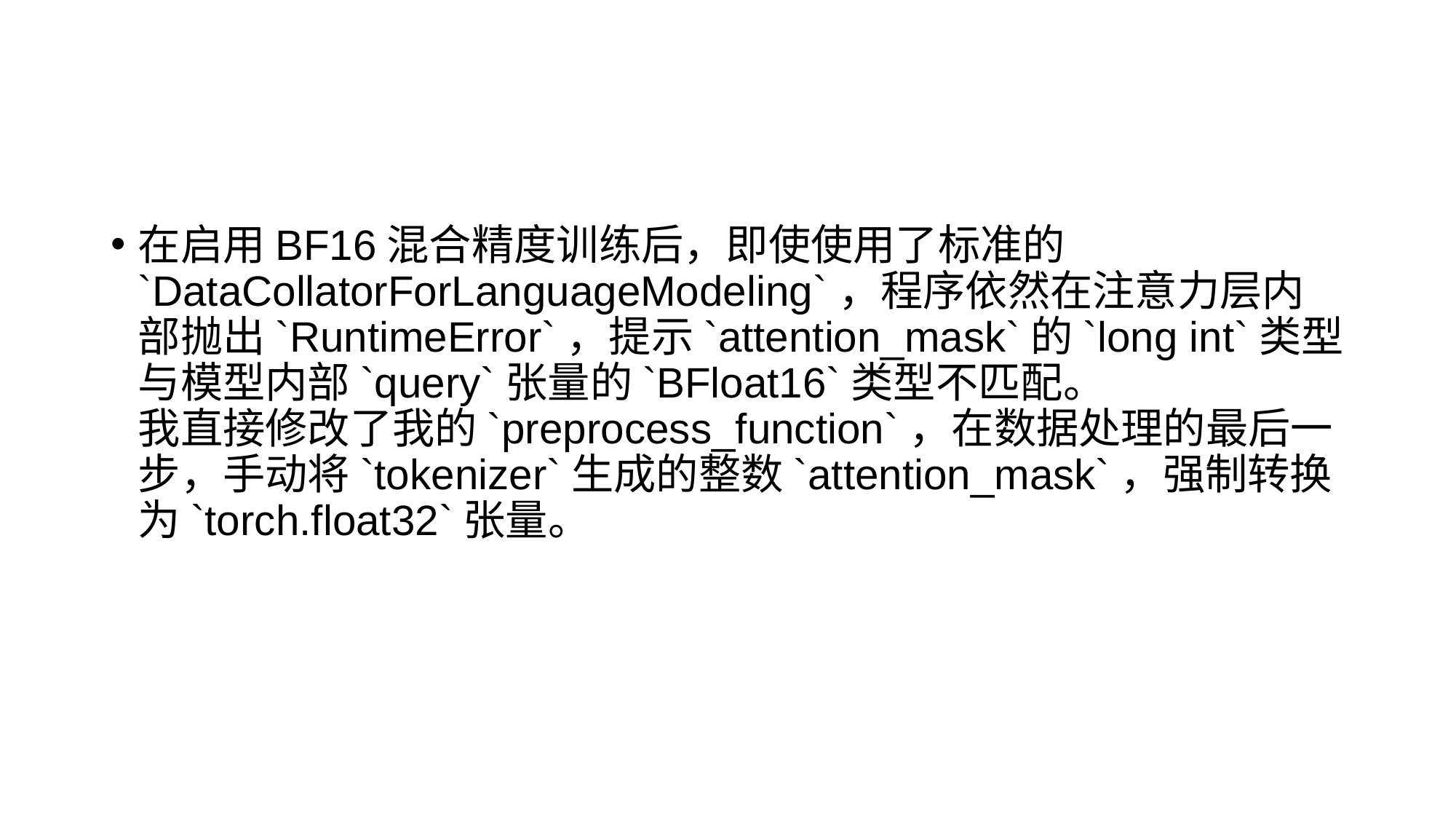

#
在启用BF16混合精度训练后，即使使用了标准的`DataCollatorForLanguageModeling`，程序依然在注意力层内部抛出`RuntimeError`，提示`attention_mask`的`long int`类型与模型内部`query`张量的`BFloat16`类型不匹配。
我直接修改了我的`preprocess_function`，在数据处理的最后一步，手动将`tokenizer`生成的整数`attention_mask`，强制转换为`torch.float32`张量。